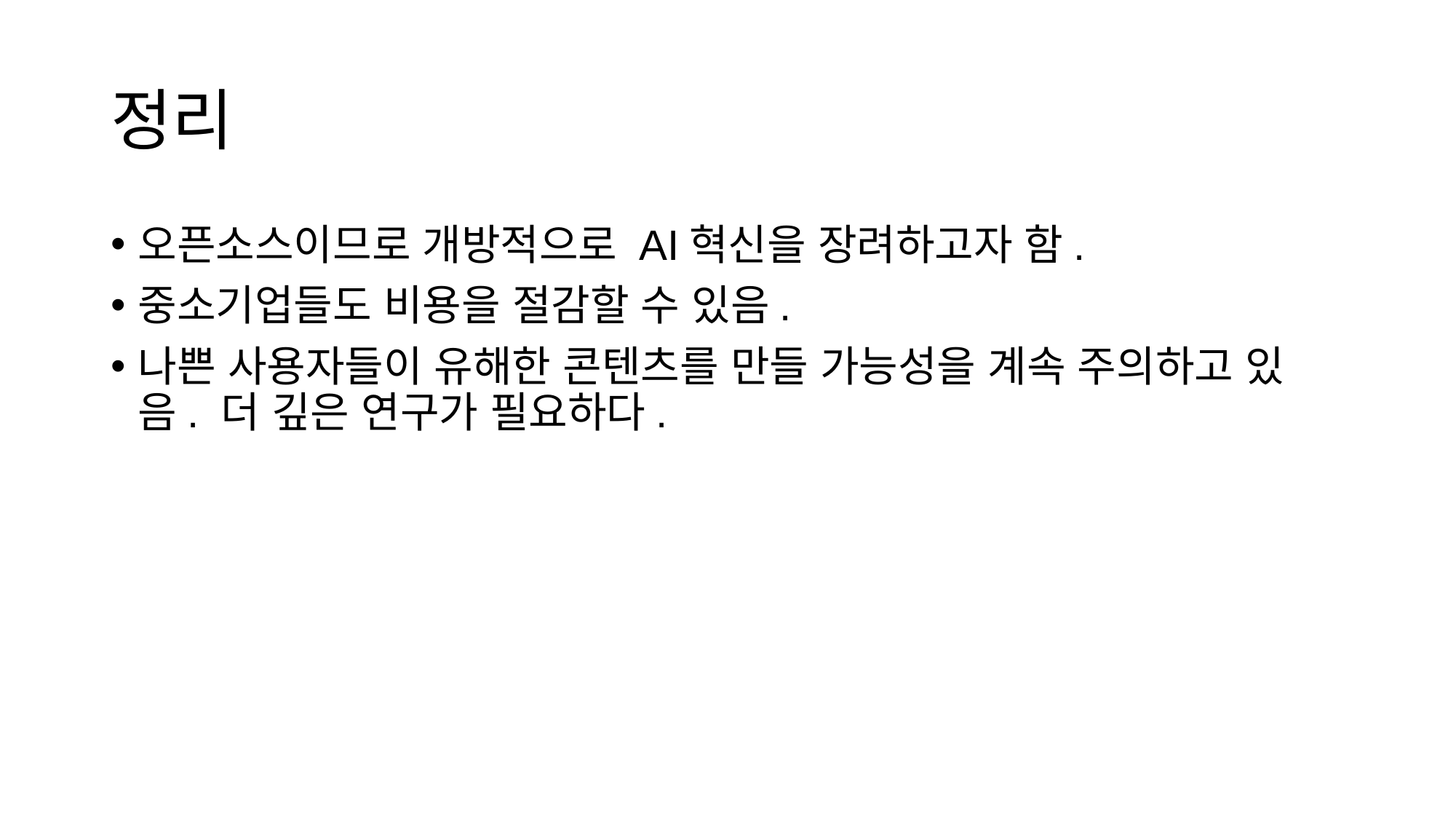

# 정리
오픈소스이므로 개방적으로 AI혁신을 장려하고자 함.
중소기업들도 비용을 절감할 수 있음.
나쁜 사용자들이 유해한 콘텐츠를 만들 가능성을 계속 주의하고 있음. 더 깊은 연구가 필요하다.